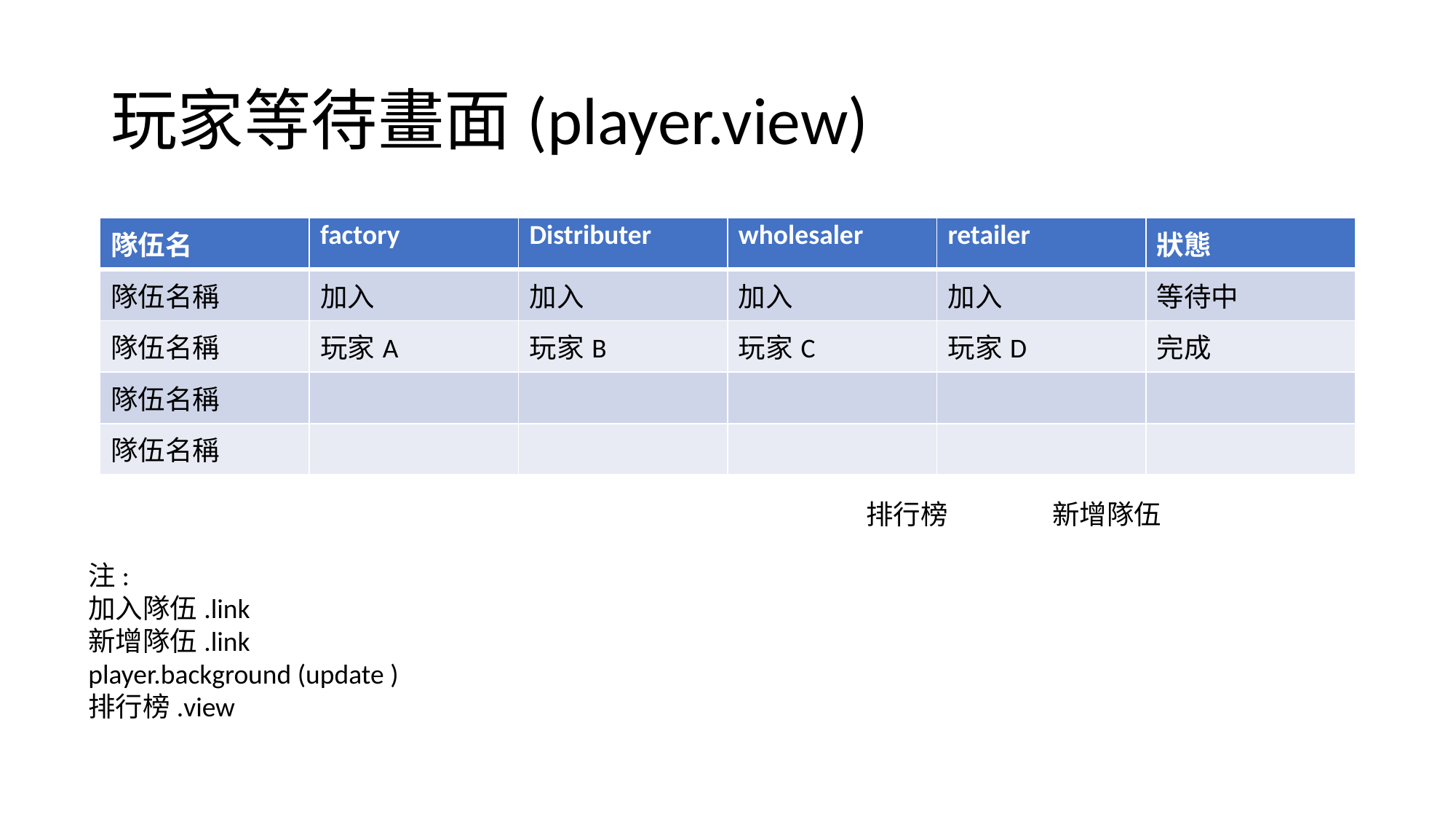

玩家等待畫面(player.view)
| 隊伍名 | factory | Distributer | wholesaler | retailer | 狀態 |
| --- | --- | --- | --- | --- | --- |
| 隊伍名稱 | 加入 | 加入 | 加入 | 加入 | 等待中 |
| 隊伍名稱 | 玩家A | 玩家B | 玩家C | 玩家D | 完成 |
| 隊伍名稱 |  |  |  |  |  |
| 隊伍名稱 |  |  |  |  |  |
排行榜            新增隊伍
注:
加入隊伍.link
新增隊伍.link
player.background (update )
排行榜.view